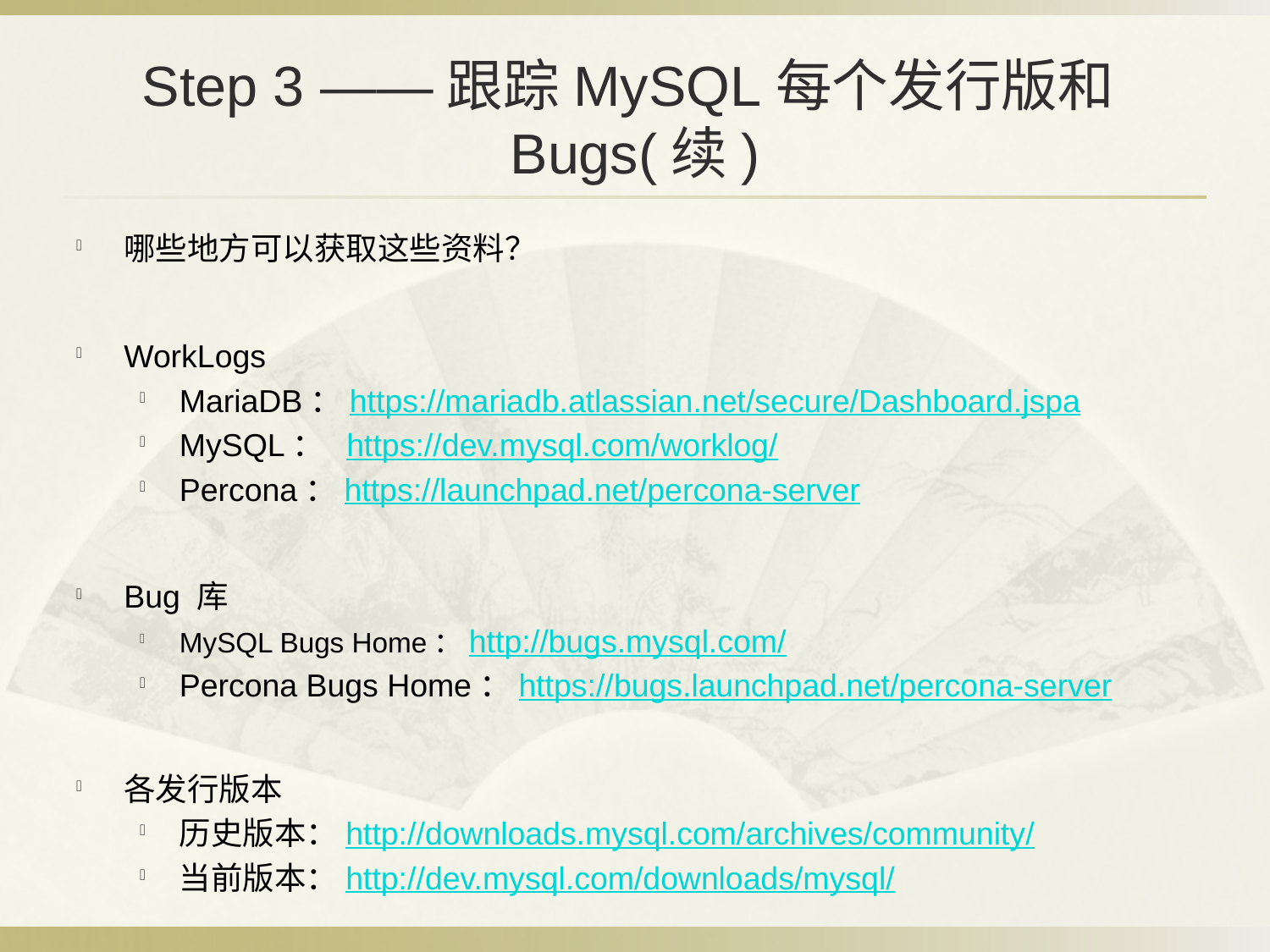

Step 3 ——跟踪MySQL每个发行版和Bugs(续)
哪些地方可以获取这些资料？

WorkLogs
MariaDB：https://mariadb.atlassian.net/secure/Dashboard.jspa
MySQL：  https://dev.mysql.com/worklog/
Percona：https://launchpad.net/percona-server

Bug 库
MySQL Bugs Home：http://bugs.mysql.com/
Percona Bugs Home：https://bugs.launchpad.net/percona-server

各发行版本
历史版本：http://downloads.mysql.com/archives/community/
当前版本：http://dev.mysql.com/downloads/mysql/